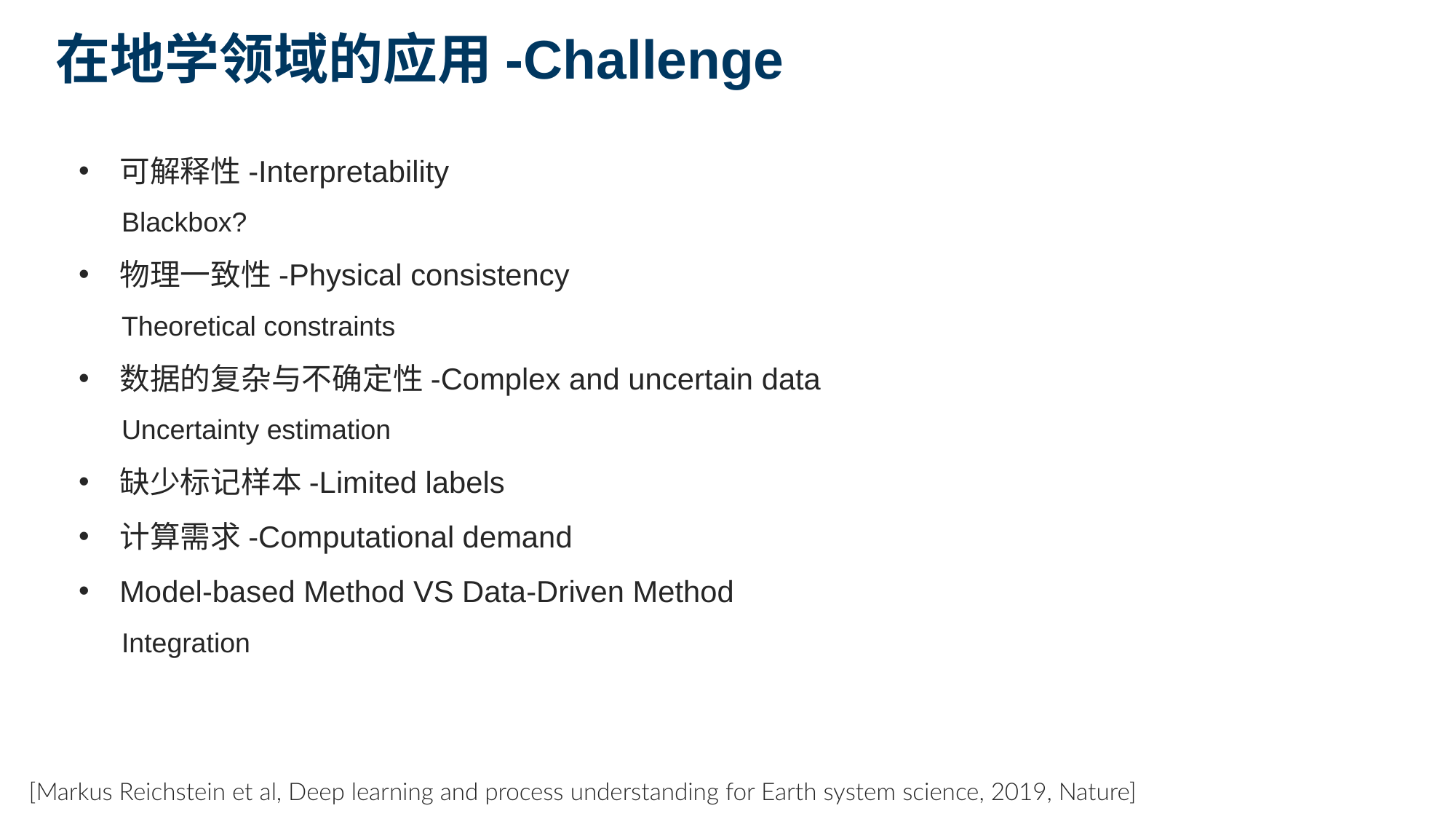

在地学领域的应用-Challenge
可解释性-Interpretability
Blackbox?
物理一致性-Physical consistency
Theoretical constraints
数据的复杂与不确定性-Complex and uncertain data
Uncertainty estimation
缺少标记样本-Limited labels
计算需求-Computational demand
Model-based Method VS Data-Driven Method
Integration

[Markus Reichstein et al, Deep learning and process understanding for Earth system science, 2019, Nature]